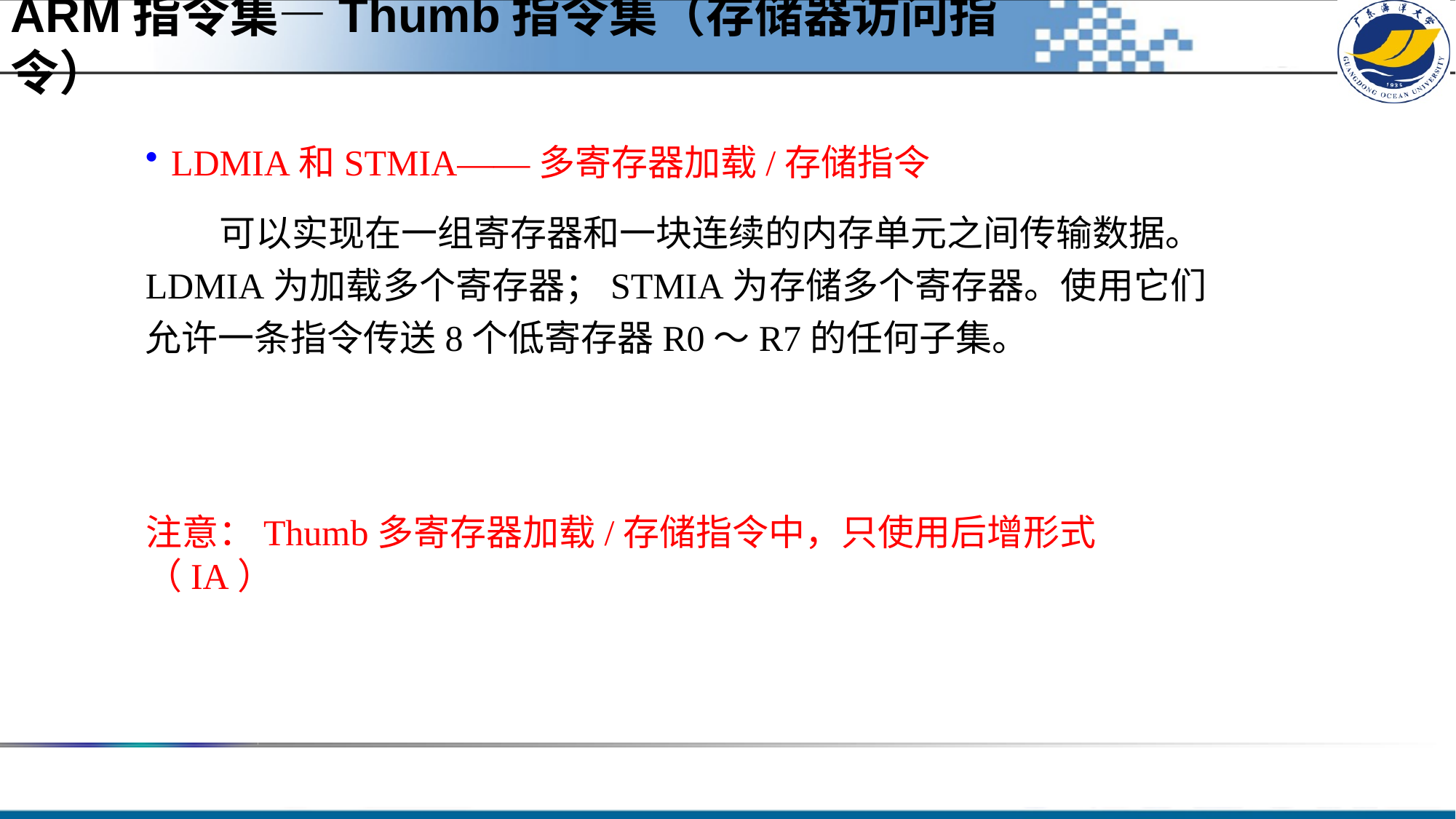

ARM指令集—Thumb指令集（存储器访问指令）
#
LDMIA和STMIA——多寄存器加载/存储指令
        可以实现在一组寄存器和一块连续的内存单元之间传输数据。LDMIA为加载多个寄存器；STMIA为存储多个寄存器。使用它们允许一条指令传送8个低寄存器R0～R7的任何子集。
注意：Thumb多寄存器加载/存储指令中，只使用后增形式（IA）